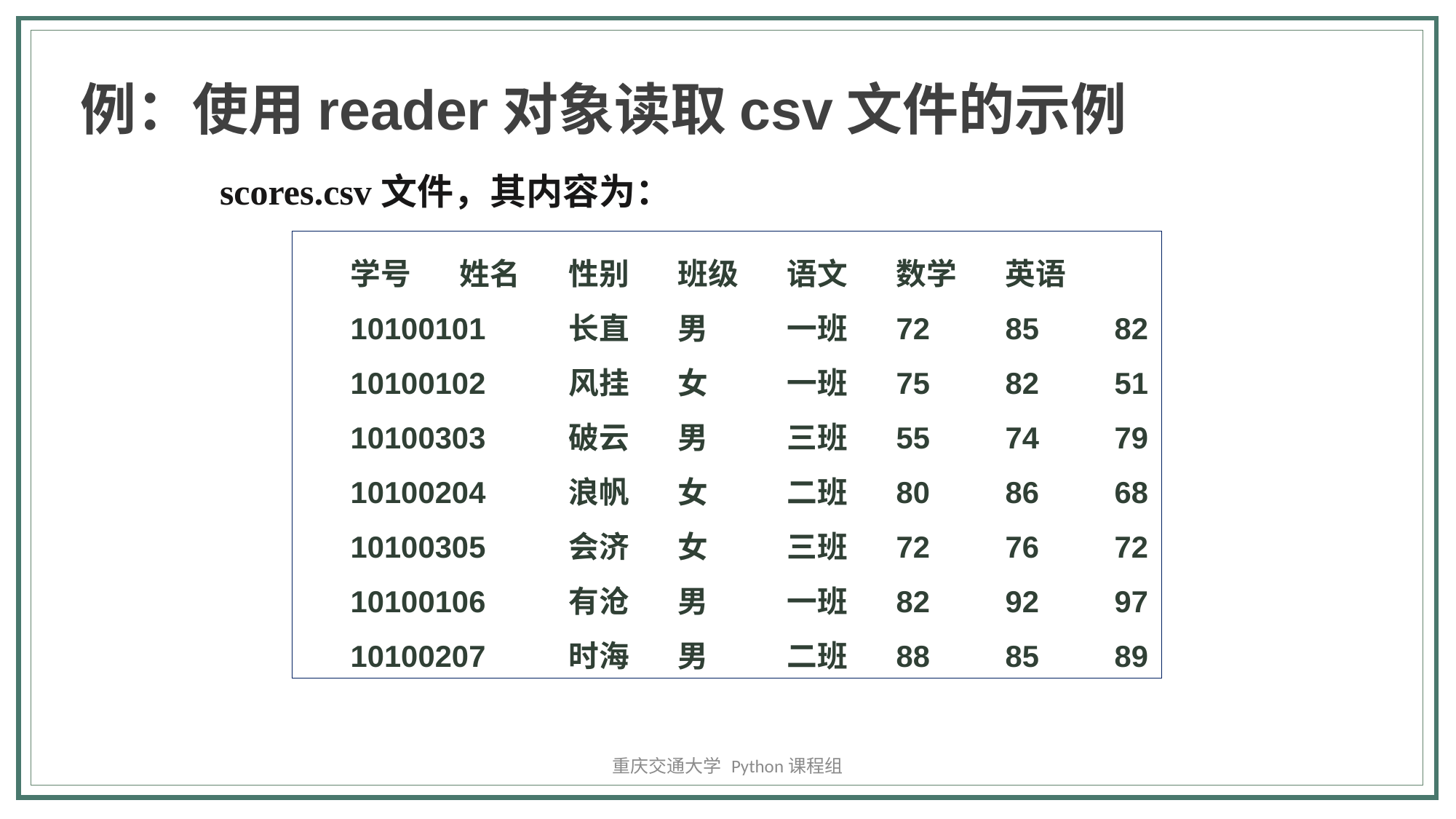

例：使用reader对象读取csv文件的示例
scores.csv文件，其内容为：
学号 	姓名	性别	班级	语文	数学	英语
10100101	长直	男	一班	72	85	82
10100102	风挂	女	一班	75	82	51
10100303	破云	男	三班	55	74	79
10100204	浪帆	女	二班	80	86	68
10100305	会济	女	三班	72	76	72
10100106	有沧	男	一班	82	92	97
10100207	时海	男	二班	88	85	89
添加标题
重庆交通大学 Python课程组